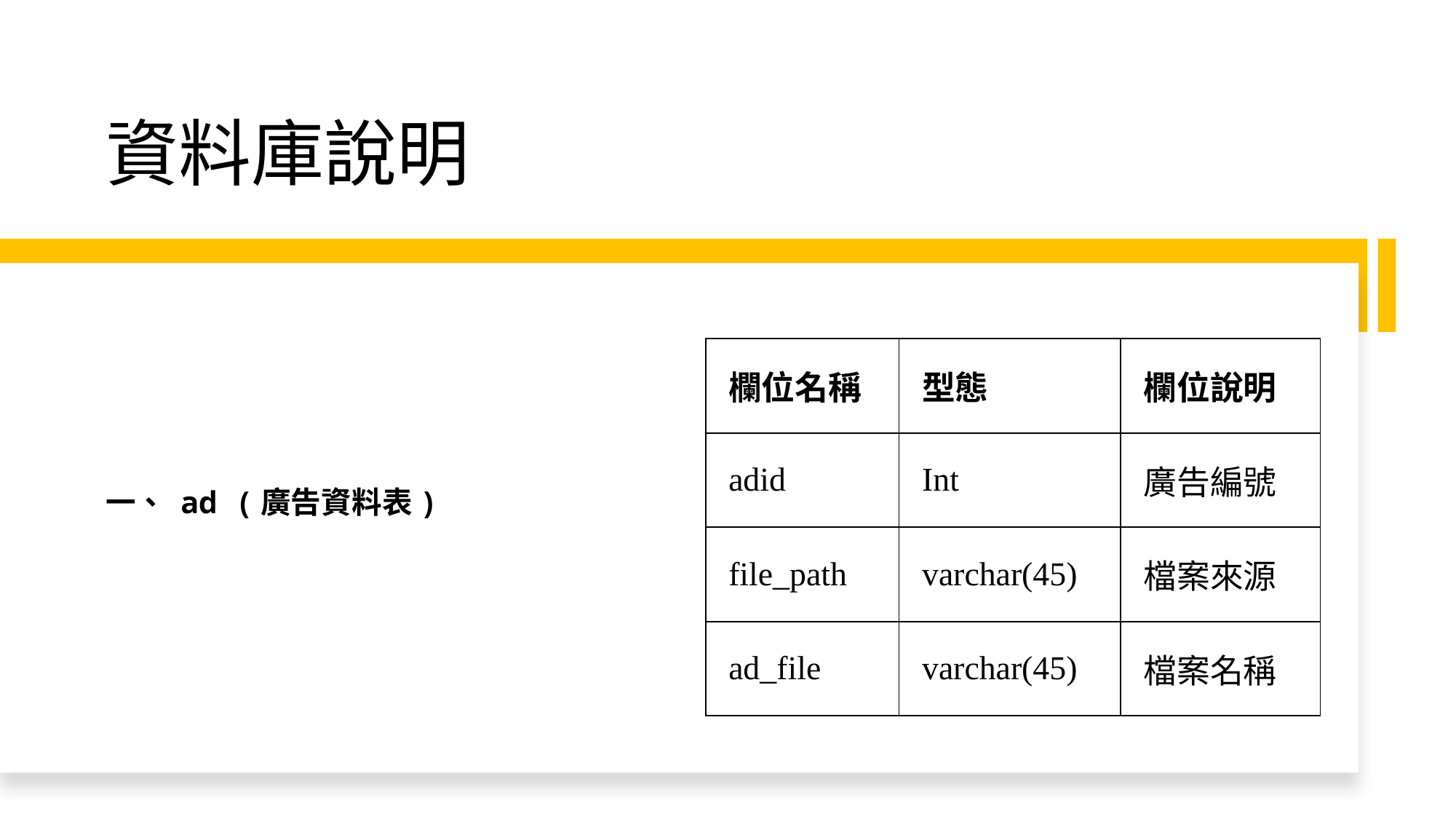

# 資料庫說明

一、 ad (廣告資料表)

| 欄位名稱 | 型態 | 欄位說明 |
| --- | --- | --- |
| adid | Int | 廣告編號 |
| file\_path | varchar(45) | 檔案來源 |
| ad\_file | varchar(45) | 檔案名稱 |